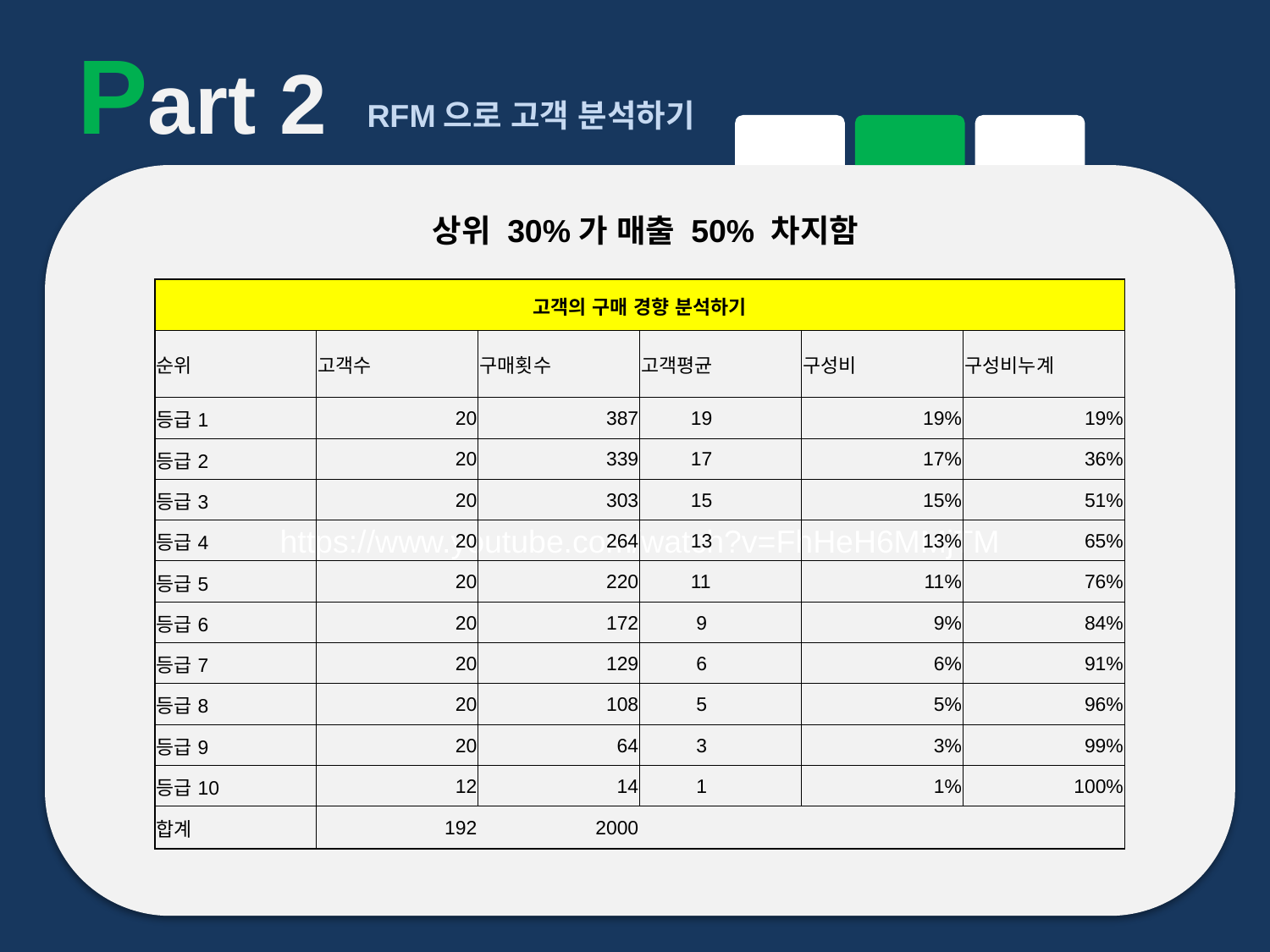

Part 2
RFM으로 고객 분석하기

https://www.youtube.com/watch?v=FhHeH6MMjTM
상위 30%가 매출 50% 차지함
| 고객의 구매 경향 분석하기 |  |  |  |  |  |
| --- | --- | --- | --- | --- | --- |
| 순위 | 고객수 | 구매횟수 | 고객평균 | 구성비 | 구성비누계 |
| 등급1 | 20 | 387 | 19 | 19% | 19% |
| 등급2 | 20 | 339 | 17 | 17% | 36% |
| 등급3 | 20 | 303 | 15 | 15% | 51% |
| 등급4 | 20 | 264 | 13 | 13% | 65% |
| 등급5 | 20 | 220 | 11 | 11% | 76% |
| 등급6 | 20 | 172 | 9 | 9% | 84% |
| 등급7 | 20 | 129 | 6 | 6% | 91% |
| 등급8 | 20 | 108 | 5 | 5% | 96% |
| 등급9 | 20 | 64 | 3 | 3% | 99% |
| 등급10 | 12 | 14 | 1 | 1% | 100% |
| 합계 | 192 | 2000 |  |  |  |